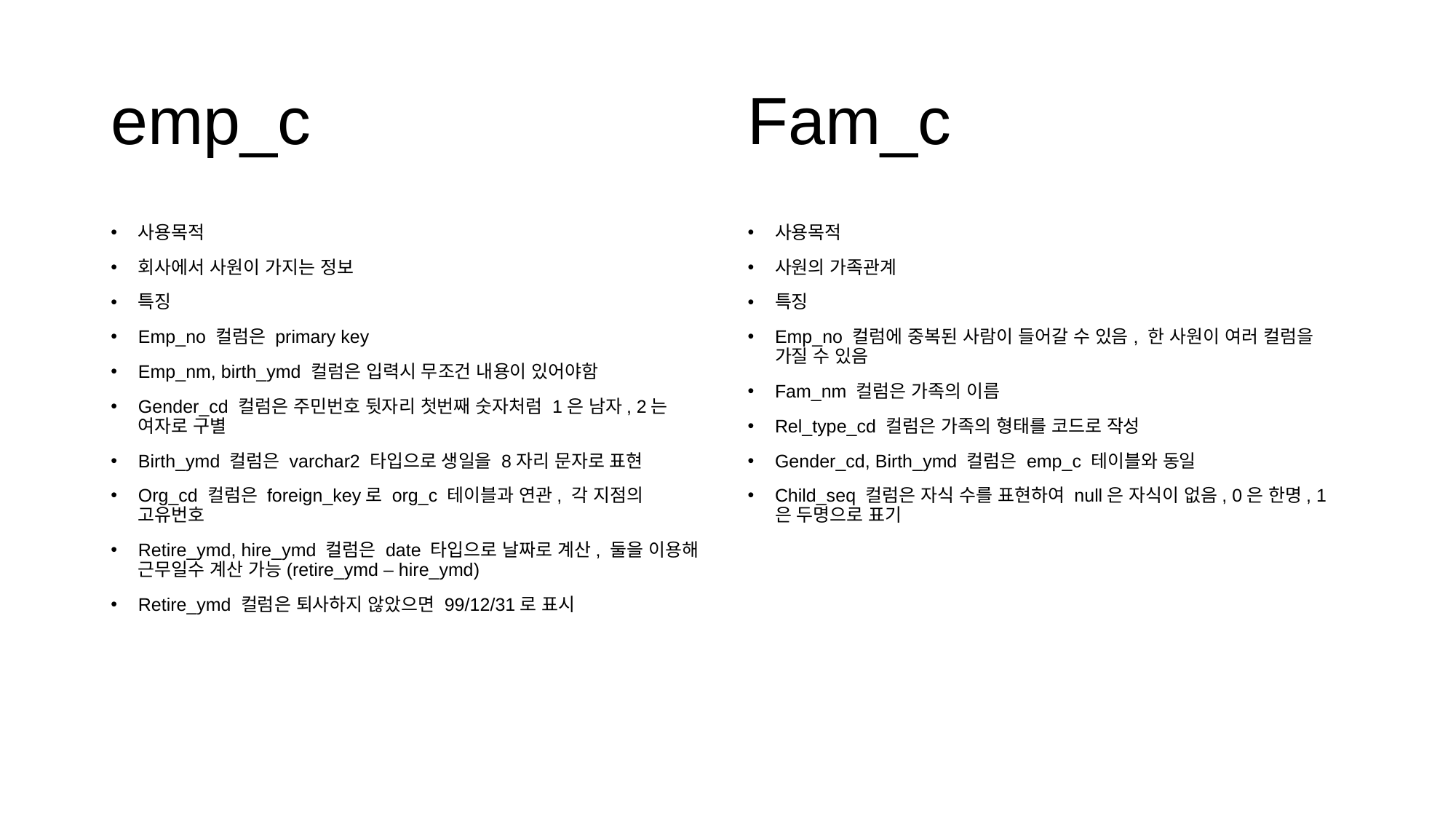

# emp_c
Fam_c
사용목적
회사에서 사원이 가지는 정보
특징
Emp_no 컬럼은 primary key
Emp_nm, birth_ymd 컬럼은 입력시 무조건 내용이 있어야함
Gender_cd 컬럼은 주민번호 뒷자리 첫번째 숫자처럼 1은 남자, 2는 여자로 구별
Birth_ymd 컬럼은 varchar2 타입으로 생일을 8자리 문자로 표현
Org_cd 컬럼은 foreign_key로 org_c 테이블과 연관, 각 지점의 고유번호
Retire_ymd, hire_ymd 컬럼은 date 타입으로 날짜로 계산, 둘을 이용해 근무일수 계산 가능(retire_ymd – hire_ymd)
Retire_ymd 컬럼은 퇴사하지 않았으면 99/12/31로 표시

사용목적
사원의 가족관계
특징
Emp_no 컬럼에 중복된 사람이 들어갈 수 있음, 한 사원이 여러 컬럼을 가질 수 있음
Fam_nm 컬럼은 가족의 이름
Rel_type_cd 컬럼은 가족의 형태를 코드로 작성
Gender_cd, Birth_ymd 컬럼은 emp_c 테이블와 동일
Child_seq 컬럼은 자식 수를 표현하여 null은 자식이 없음, 0은 한명, 1은 두명으로 표기